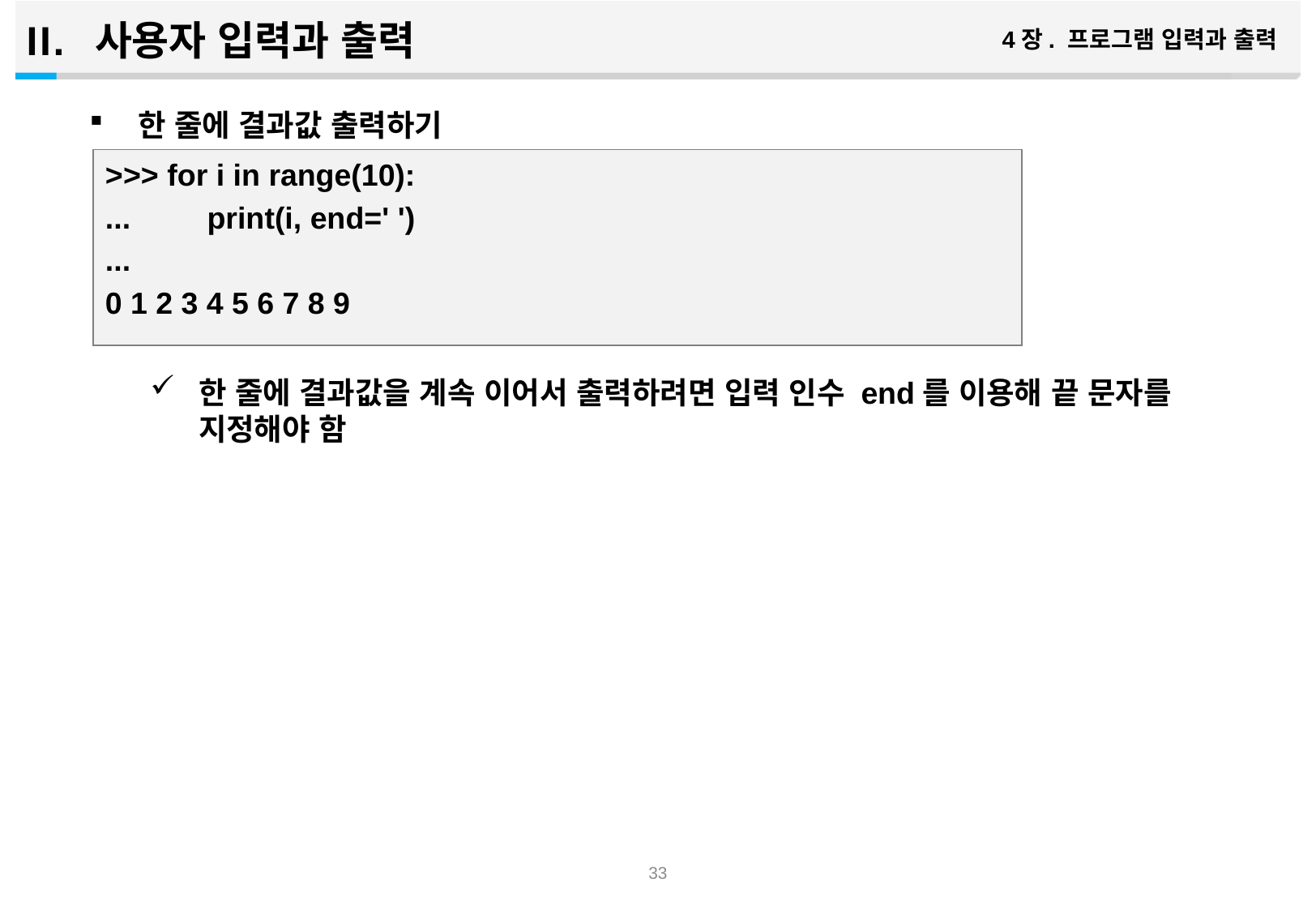

사용자 입력과 출력
4장. 프로그램 입력과 출력
한 줄에 결과값 출력하기

한 줄에 결과값을 계속 이어서 출력하려면 입력 인수 end를 이용해 끝 문자를 지정해야 함

>>> for i in range(10):
...         print(i, end=' ')
...
0 1 2 3 4 5 6 7 8 9

33